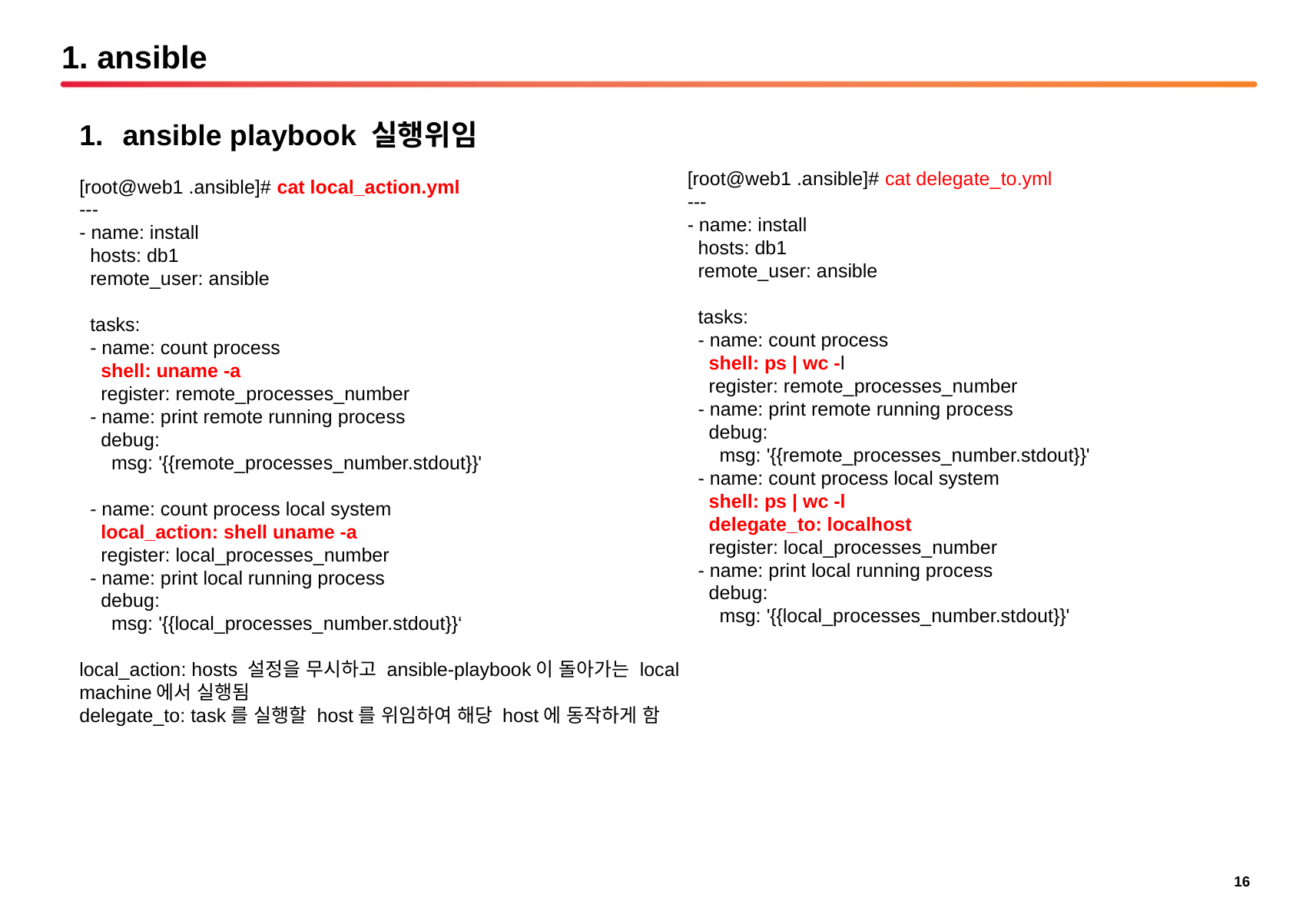

# 1. ansible
ansible playbook 실행위임

[root@web1 .ansible]# cat local_action.yml
---
- name: install
  hosts: db1
  remote_user: ansible

  tasks:
  - name: count process
    shell: uname -a
    register: remote_processes_number
  - name: print remote running process
    debug:
      msg: '{{remote_processes_number.stdout}}'

  - name: count process local system
    local_action: shell uname -a
    register: local_processes_number
  - name: print local running process
    debug:
      msg: '{{local_processes_number.stdout}}‘

local_action: hosts 설정을 무시하고 ansible-playbook이 돌아가는 local machine에서 실행됨
delegate_to: task를 실행할 host를 위임하여 해당 host에 동작하게 함
[root@web1 .ansible]# cat delegate_to.yml
---
- name: install
  hosts: db1
  remote_user: ansible

  tasks:
  - name: count process
    shell: ps | wc -l
    register: remote_processes_number
  - name: print remote running process
    debug:
      msg: '{{remote_processes_number.stdout}}'
  - name: count process local system
    shell: ps | wc -l
    delegate_to: localhost
    register: local_processes_number
  - name: print local running process
    debug:
      msg: '{{local_processes_number.stdout}}'